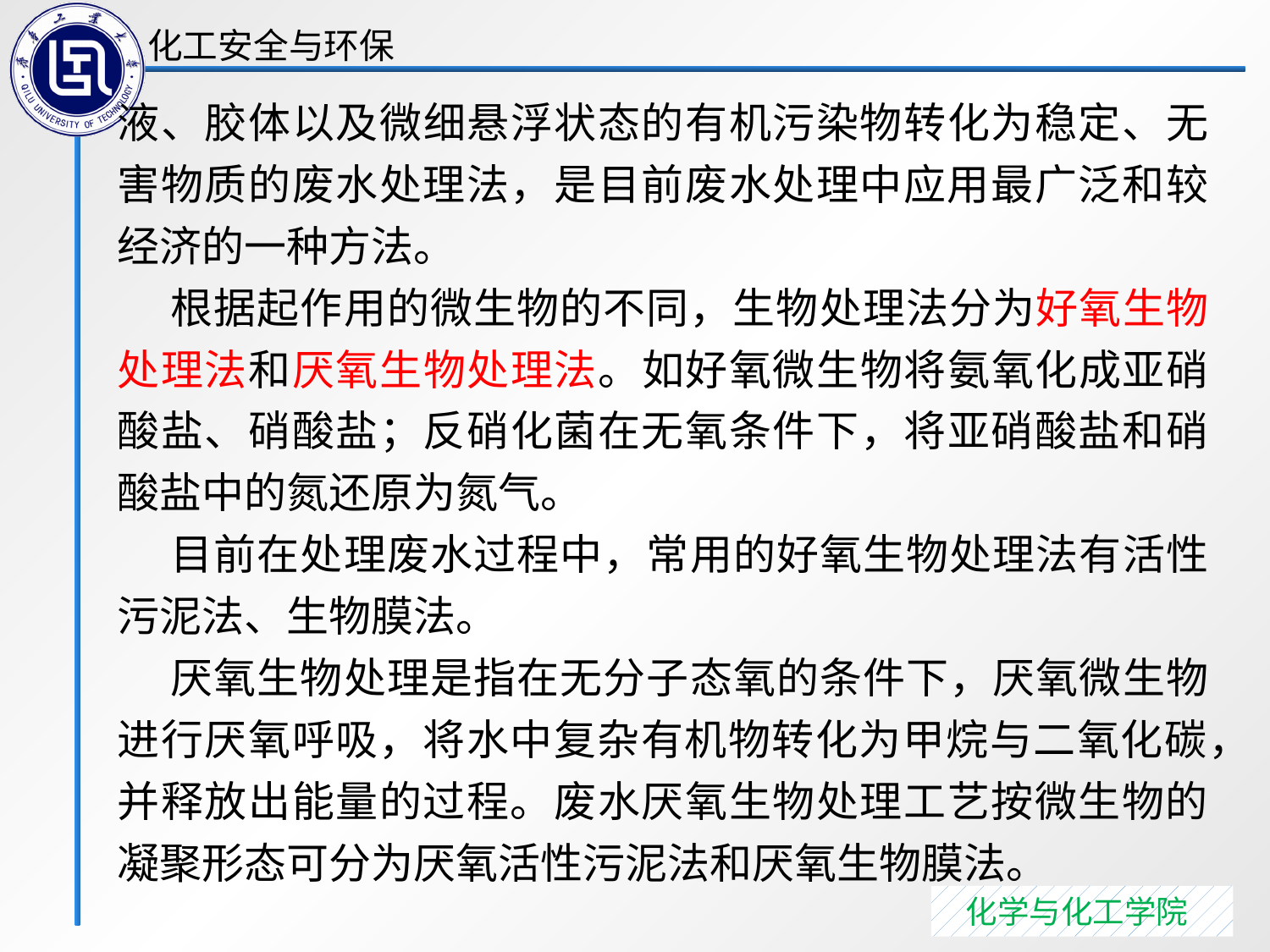

液、胶体以及微细悬浮状态的有机污染物转化为稳定、无害物质的废水处理法，是目前废水处理中应用最广泛和较经济的一种方法。
    根据起作用的微生物的不同，生物处理法分为好氧生物处理法和厌氧生物处理法。如好氧微生物将氨氧化成亚硝酸盐、硝酸盐；反硝化菌在无氧条件下，将亚硝酸盐和硝酸盐中的氮还原为氮气。
    目前在处理废水过程中，常用的好氧生物处理法有活性污泥法、生物膜法。
    厌氧生物处理是指在无分子态氧的条件下，厌氧微生物进行厌氧呼吸，将水中复杂有机物转化为甲烷与二氧化碳，并释放出能量的过程。废水厌氧生物处理工艺按微生物的凝聚形态可分为厌氧活性污泥法和厌氧生物膜法。